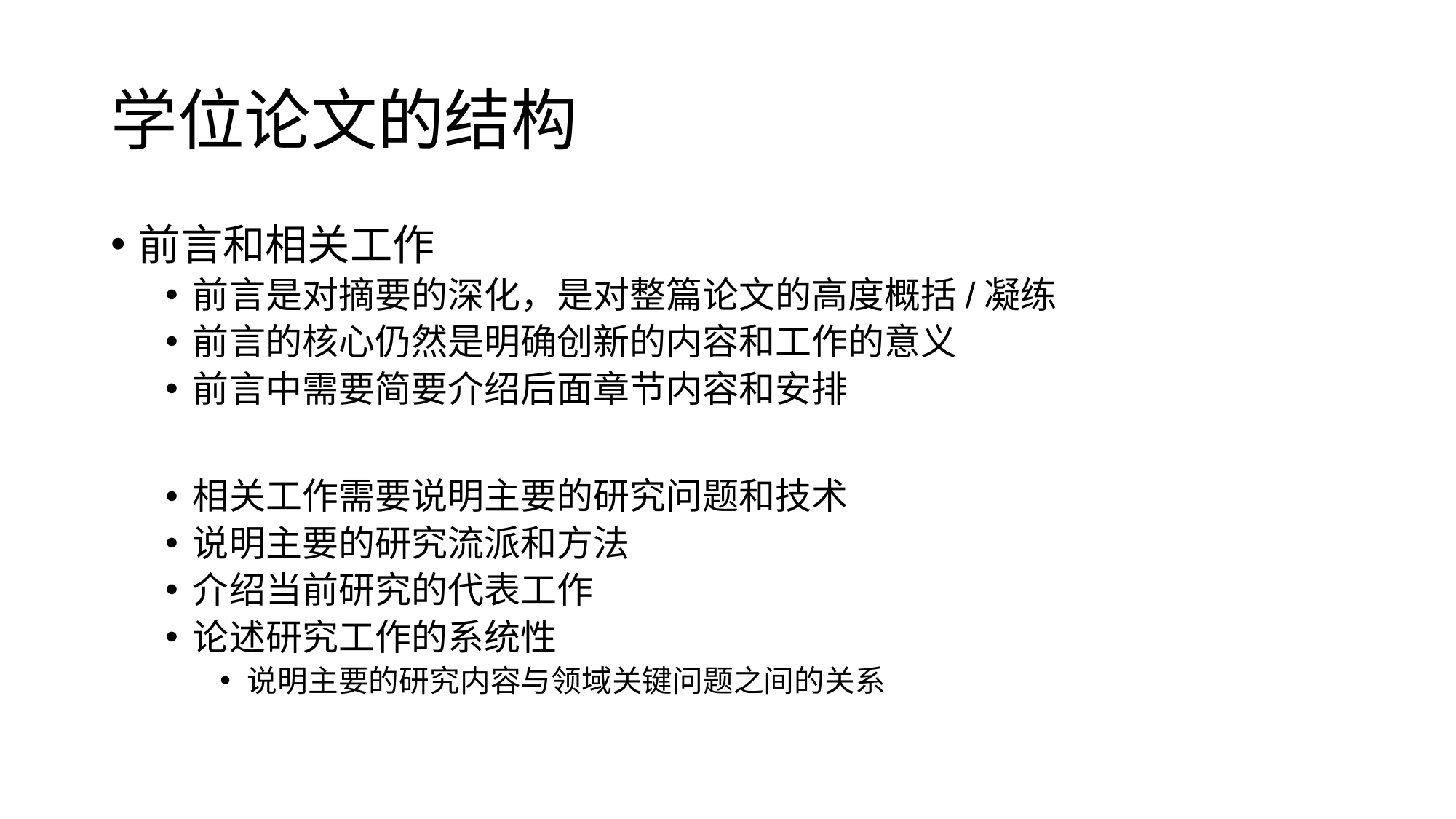

# 学位论文的结构
前言和相关工作
前言是对摘要的深化，是对整篇论文的高度概括/凝练
前言的核心仍然是明确创新的内容和工作的意义
前言中需要简要介绍后面章节内容和安排

相关工作需要说明主要的研究问题和技术
说明主要的研究流派和方法
介绍当前研究的代表工作
论述研究工作的系统性
说明主要的研究内容与领域关键问题之间的关系